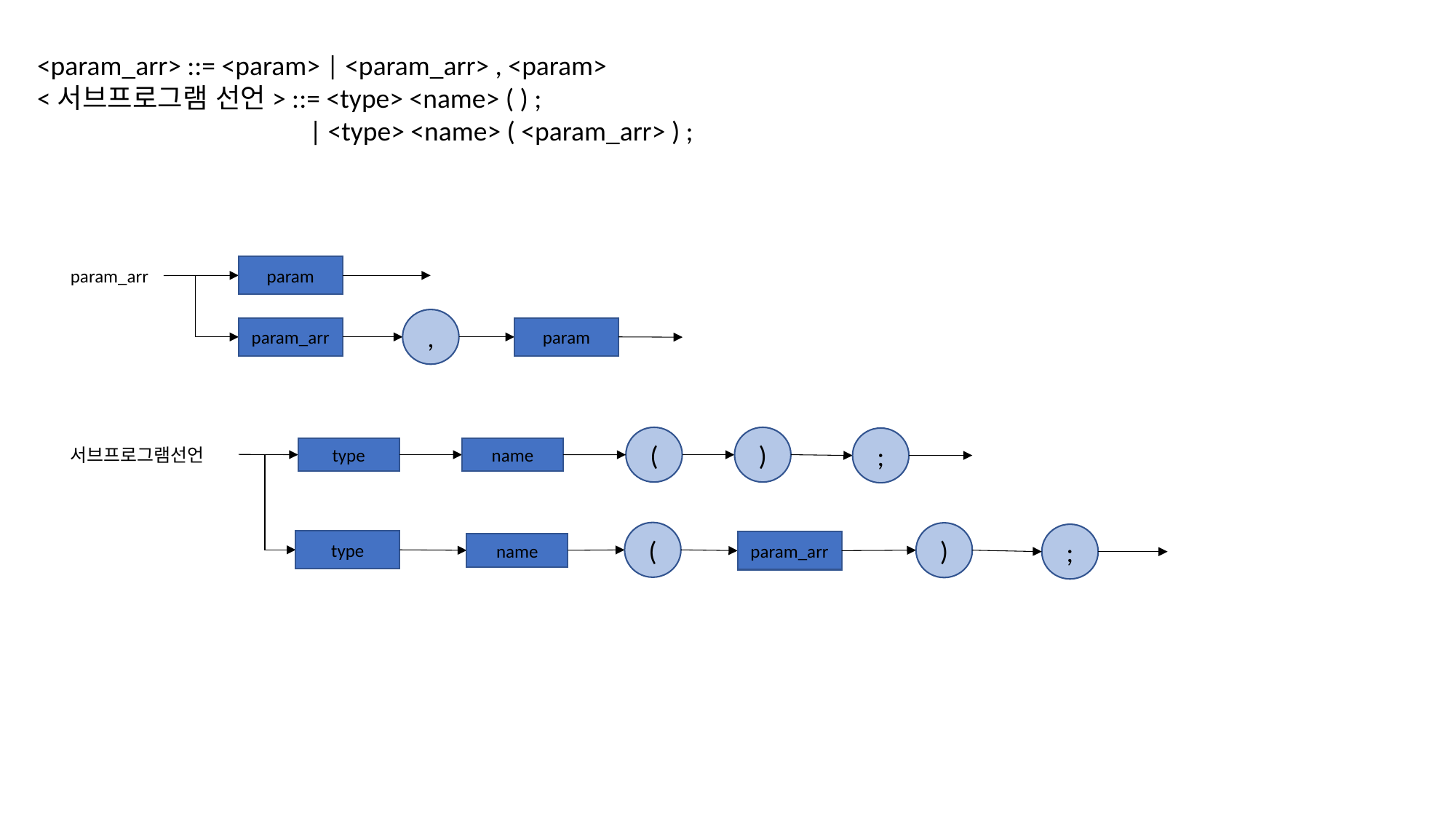

<param_arr> ::= <param> | <param_arr> , <param>
<서브프로그램 선언> ::= <type> <name> ( ) ;
                                            | <type> <name> ( <param_arr> ) ;

param
param_arr
,
param
param_arr
(
)
;
서브프로그램선언
type
name
(
)
;
type
param_arr
name